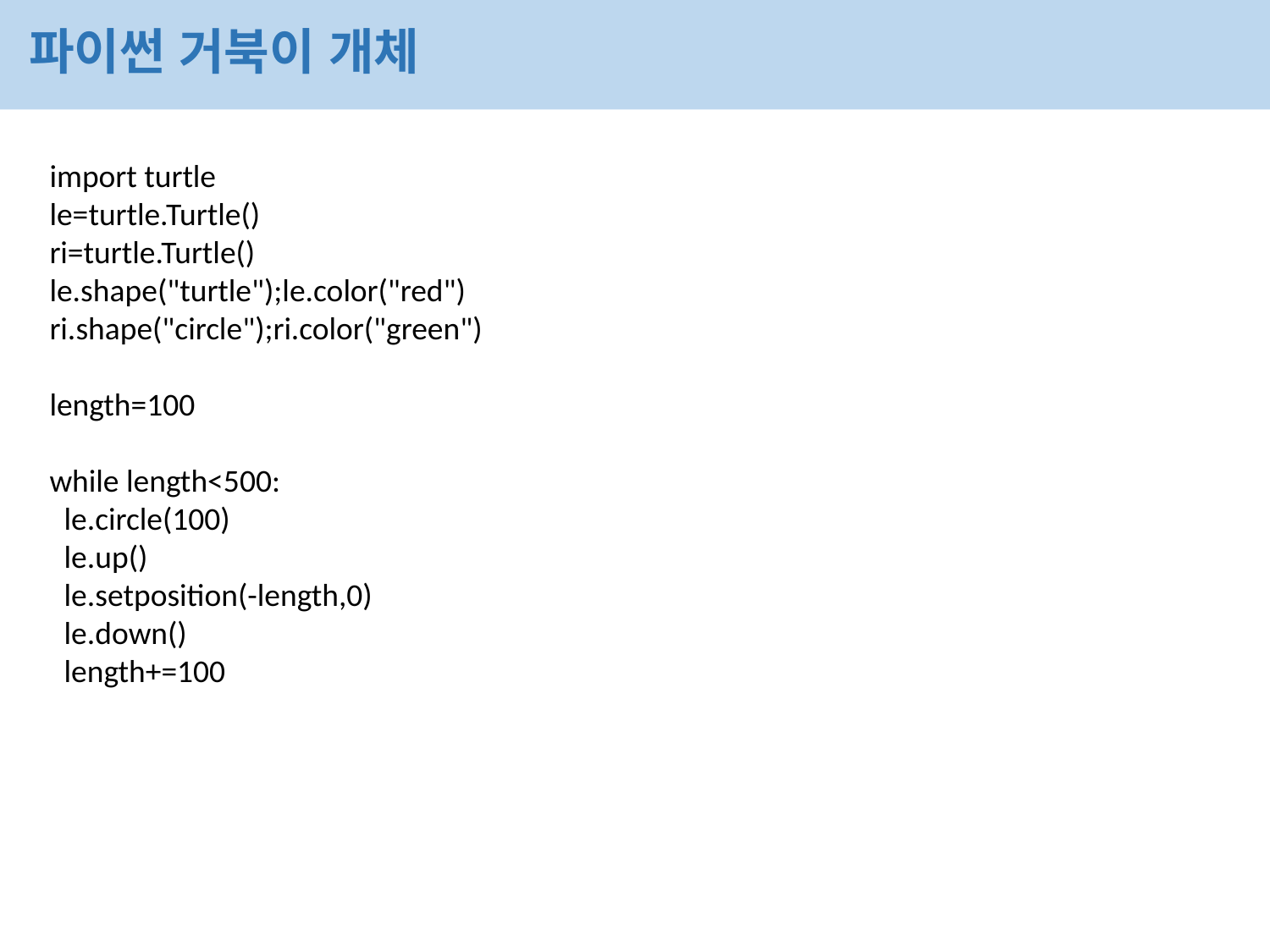

파이썬 거북이 개체
import turtle
le=turtle.Turtle()
ri=turtle.Turtle()
le.shape("turtle");le.color("red")
ri.shape("circle");ri.color("green")

length=100

while length<500:
  le.circle(100)
  le.up()
  le.setposition(-length,0)
  le.down()
  length+=100